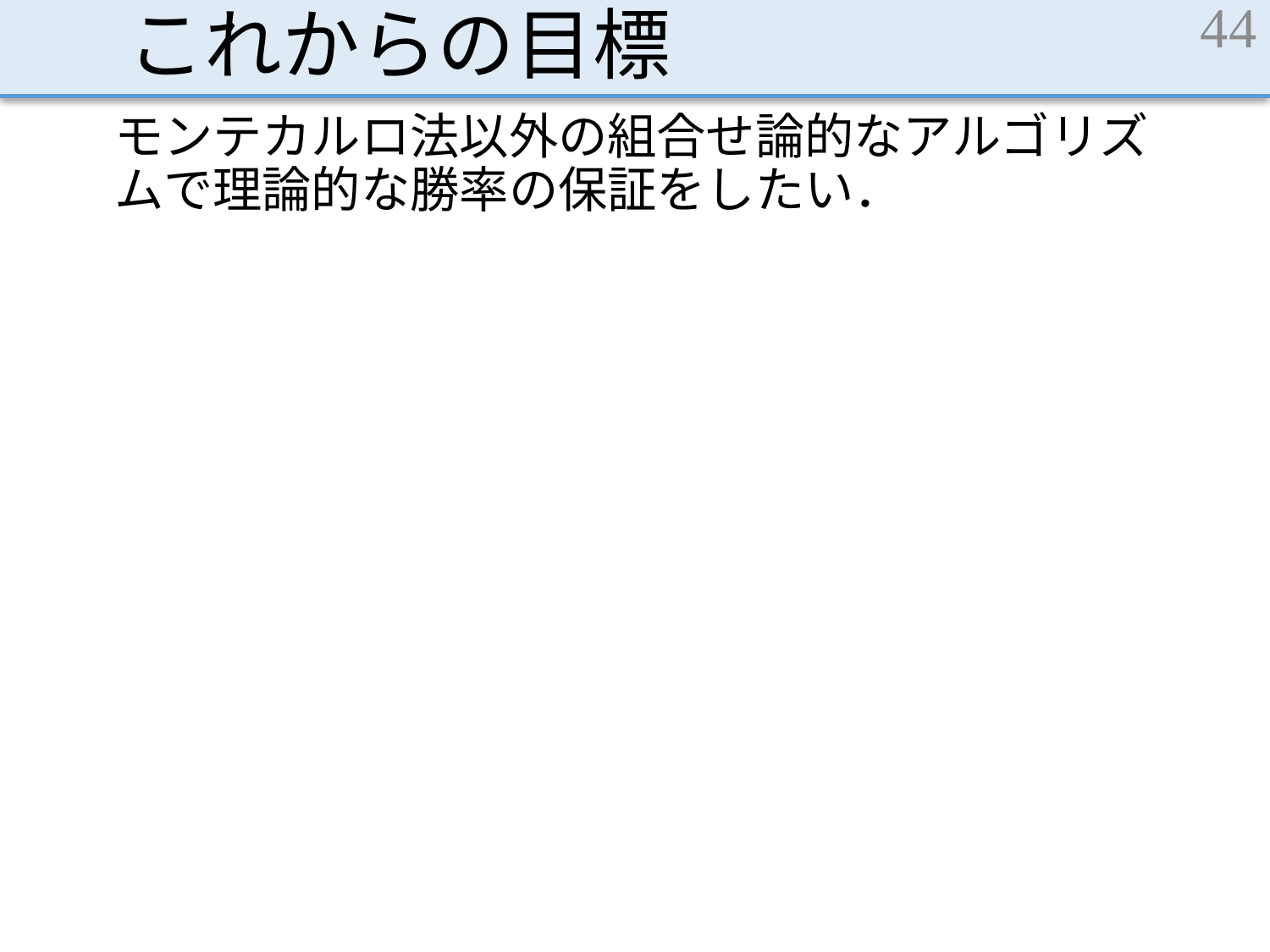

# これからの目標
44
モンテカルロ法以外の組合せ論的なアルゴリズムで理論的な勝率の保証をしたい．